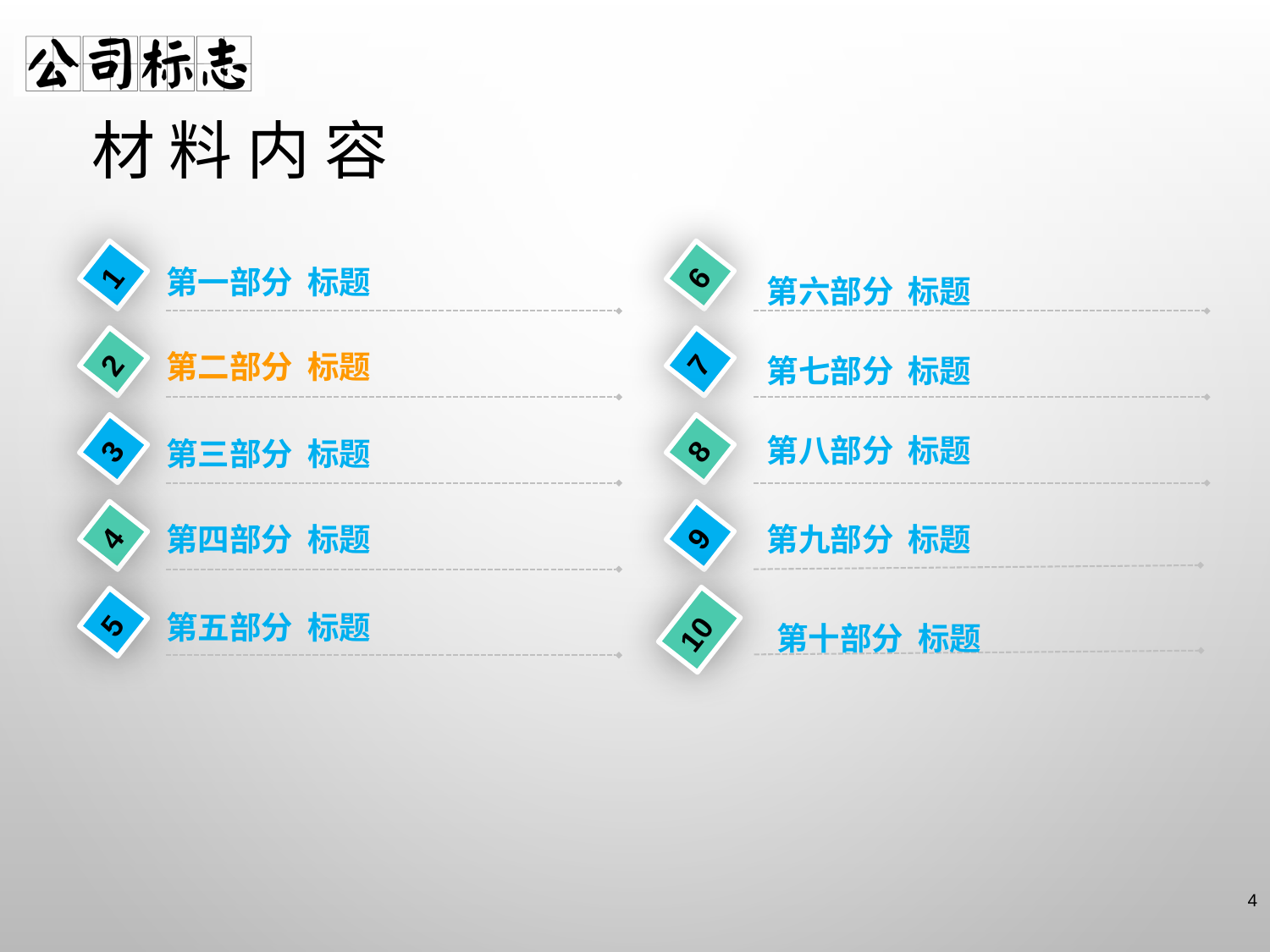

材 料 内 容
第一部分  标题
第六部分  标题
第二部分  标题
第七部分  标题
第八部分  标题
第三部分  标题
第四部分  标题
第九部分  标题
第五部分  标题
第十部分  标题
4